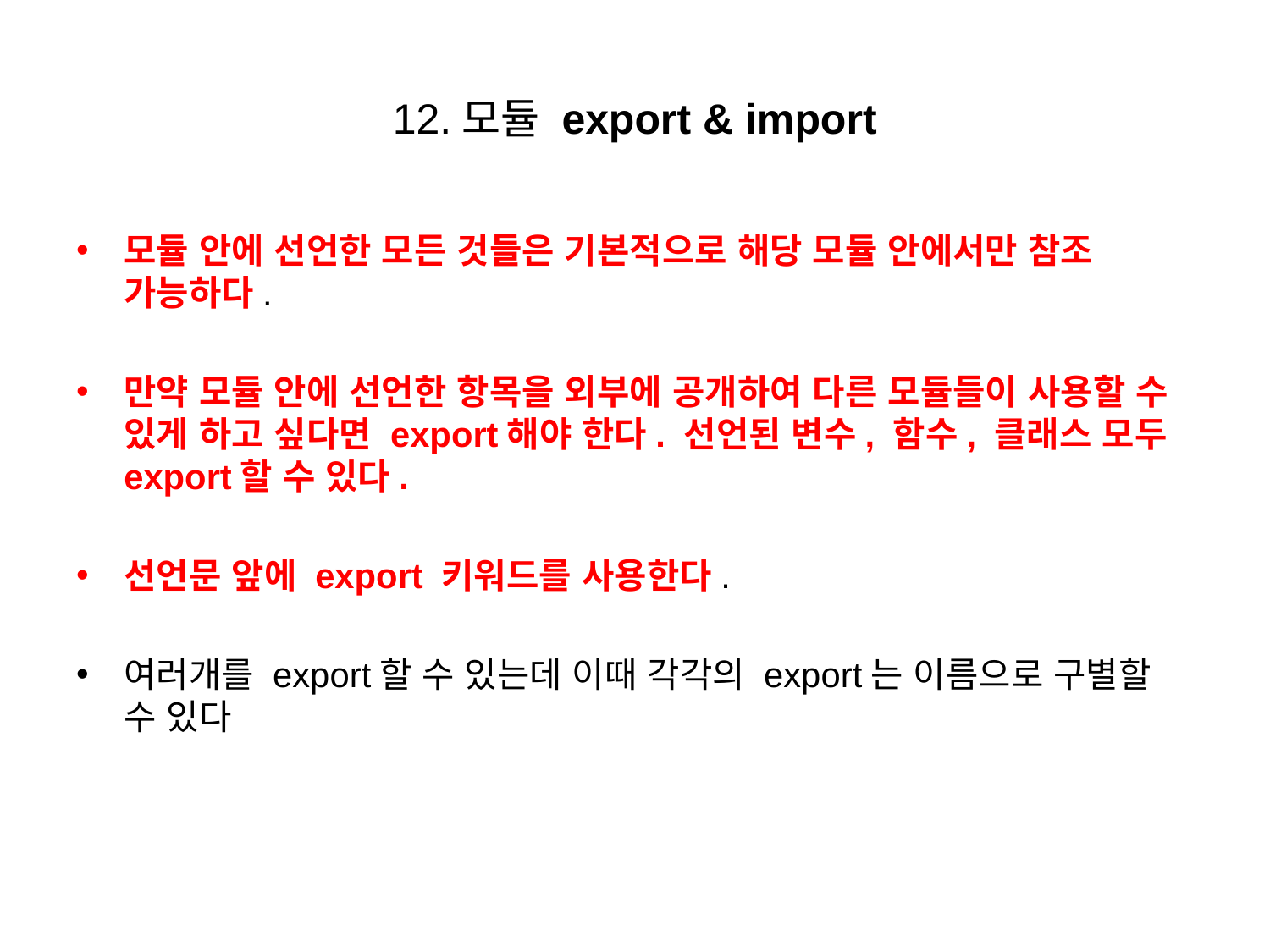

# 12.모듈 export & import
모듈 안에 선언한 모든 것들은 기본적으로 해당 모듈 안에서만 참조 가능하다.

만약 모듈 안에 선언한 항목을 외부에 공개하여 다른 모듈들이 사용할 수 있게 하고 싶다면 export해야 한다. 선언된 변수, 함수, 클래스 모두 export할 수 있다.

선언문 앞에 export 키워드를 사용한다.

여러개를 export할 수 있는데 이때 각각의 export는 이름으로 구별할 수 있다